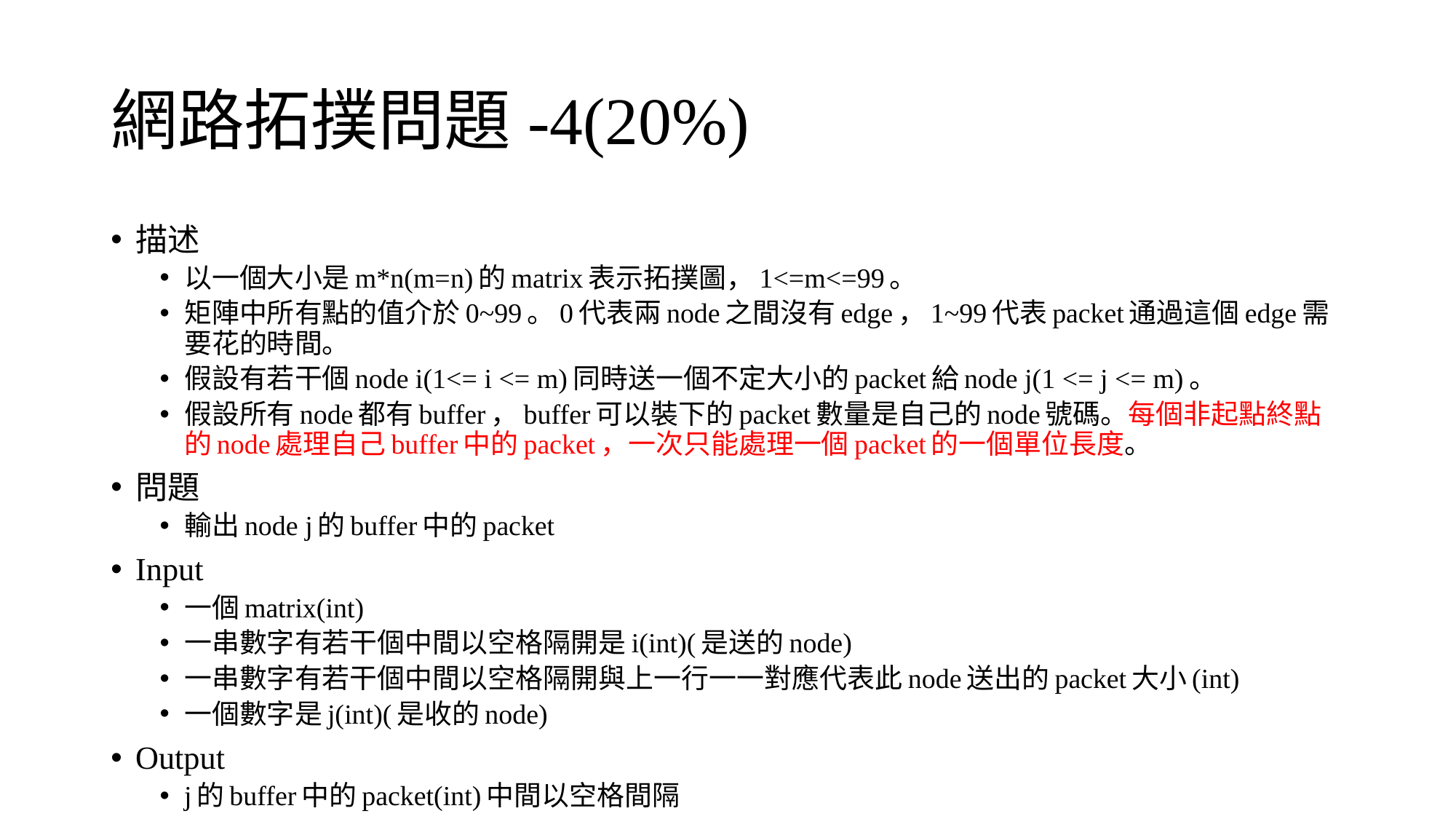

# 網路拓撲問題-4(20%)
描述
以一個大小是m*n(m=n)的matrix表示拓撲圖，1<=m<=99。
矩陣中所有點的值介於0~99。0代表兩node之間沒有edge，1~99代表packet通過這個edge需要花的時間。
假設有若干個node i(1<= i <= m)同時送一個不定大小的packet給node j(1 <= j <= m)。
假設所有node都有buffer，buffer可以裝下的packet數量是自己的node號碼。每個非起點終點的node處理自己buffer中的packet，一次只能處理一個packet的一個單位長度。
問題
輸出node j的buffer中的packet
Input
一個matrix(int)
一串數字有若干個中間以空格隔開是i(int)(是送的node)
一串數字有若干個中間以空格隔開與上一行一一對應代表此node送出的packet大小(int)
一個數字是j(int)(是收的node)
Output
j的buffer中的packet(int)中間以空格間隔